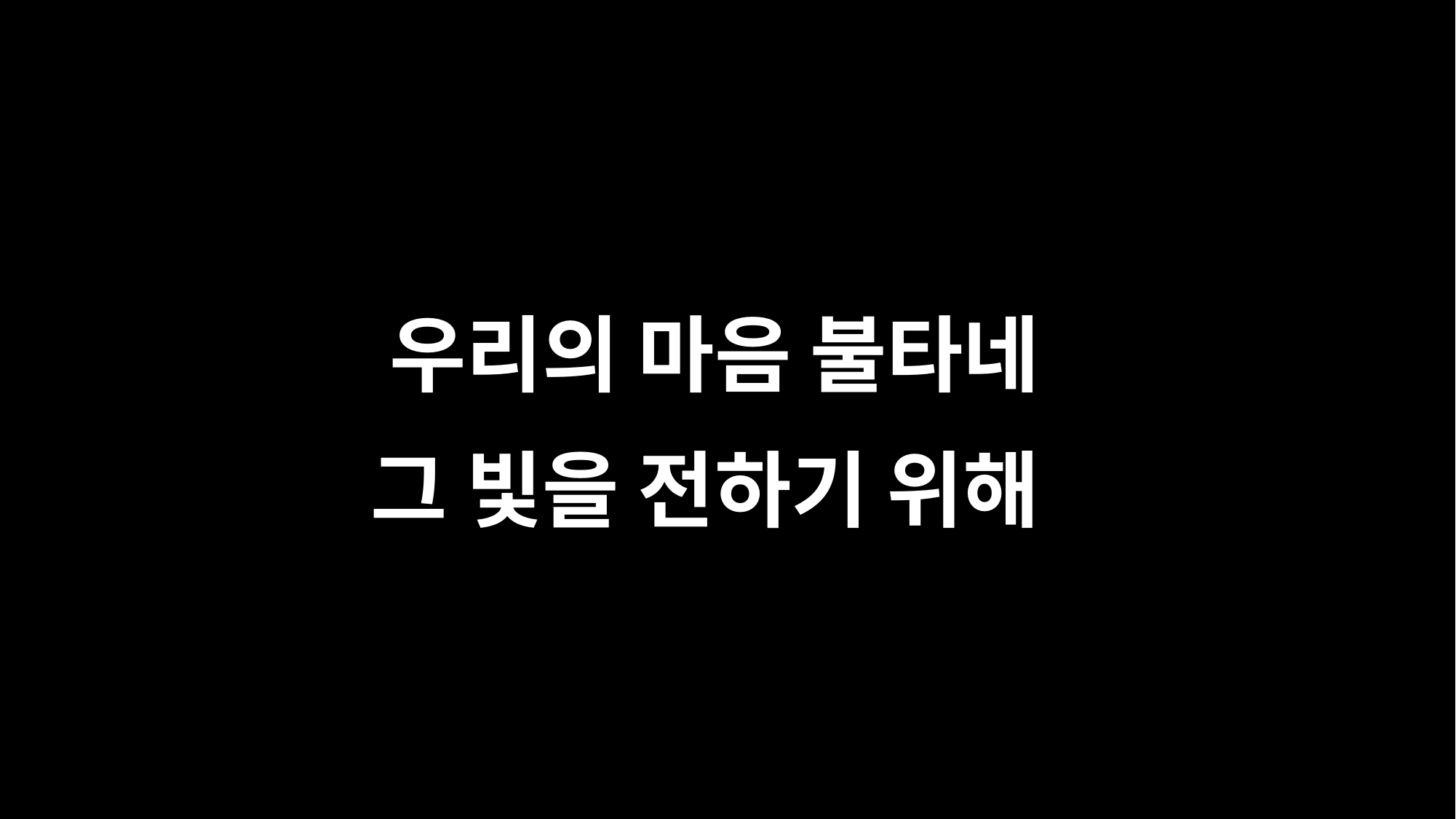

우리의 마음 불타네
그 빛을 전하기 위해